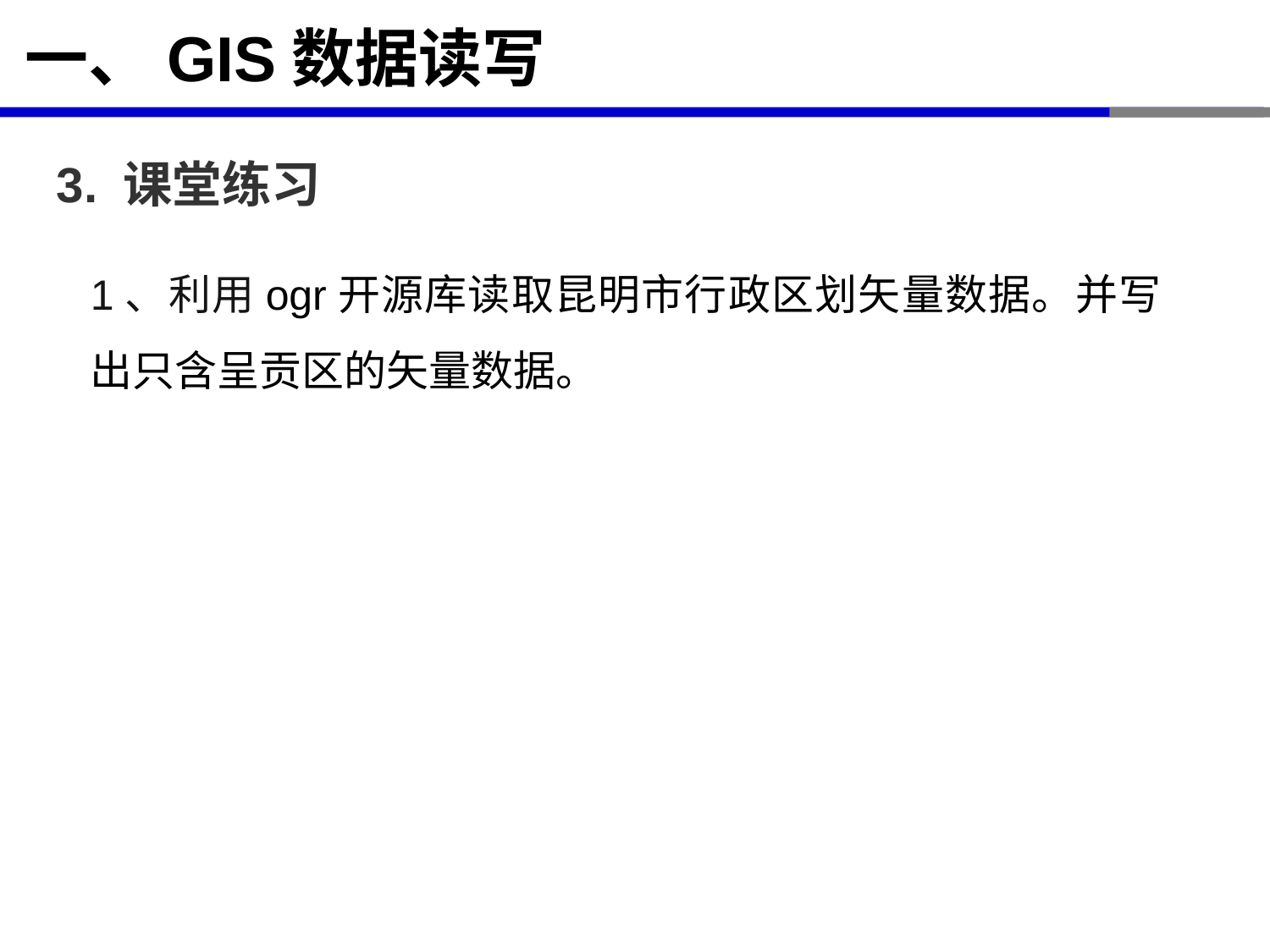

# 一、GIS数据读写
3. 课堂练习
1、利用ogr开源库读取昆明市行政区划矢量数据。并写出只含呈贡区的矢量数据。